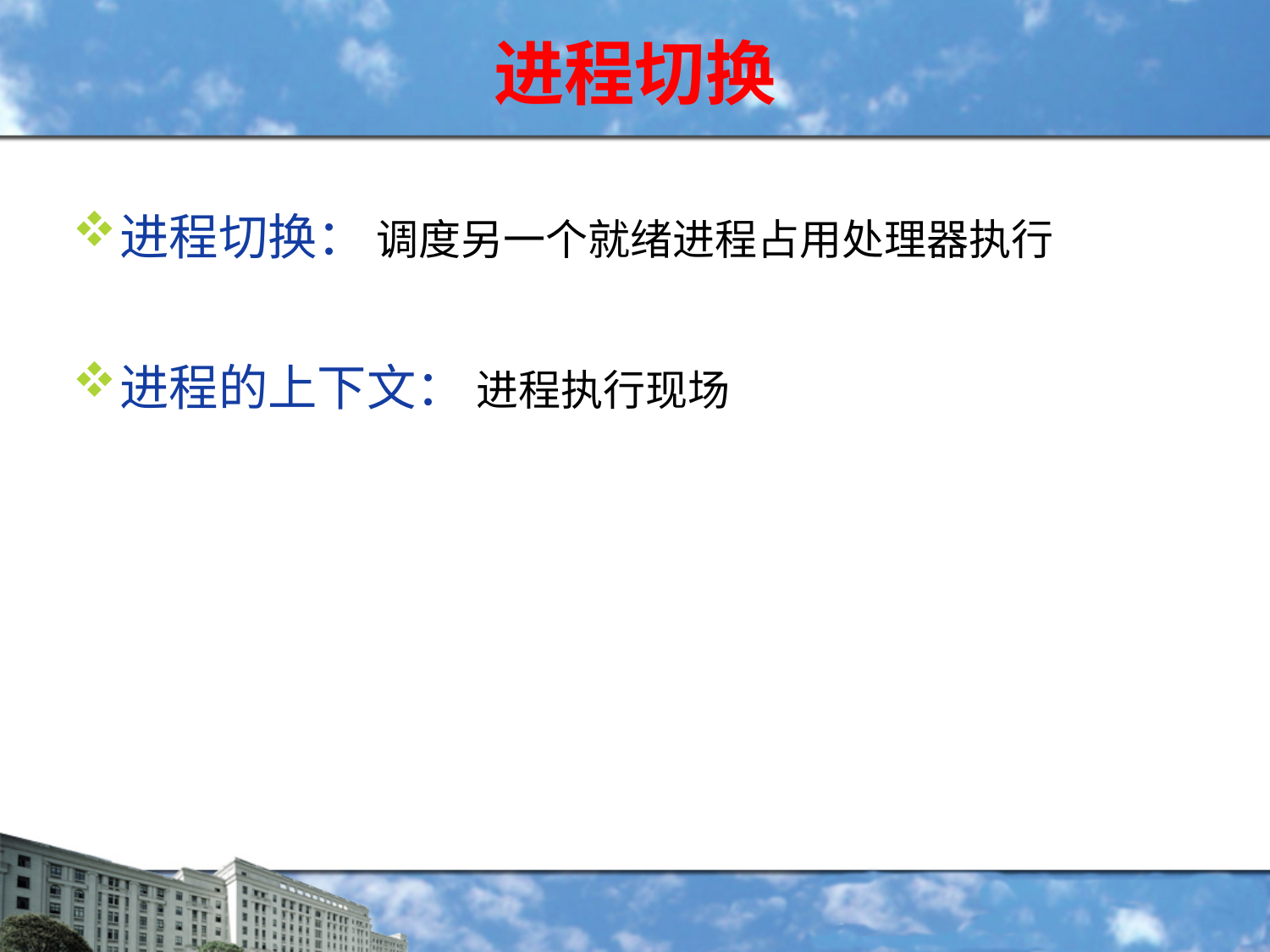

# 进程切换
进程切换： 调度另一个就绪进程占用处理器执行

进程的上下文： 进程执行现场